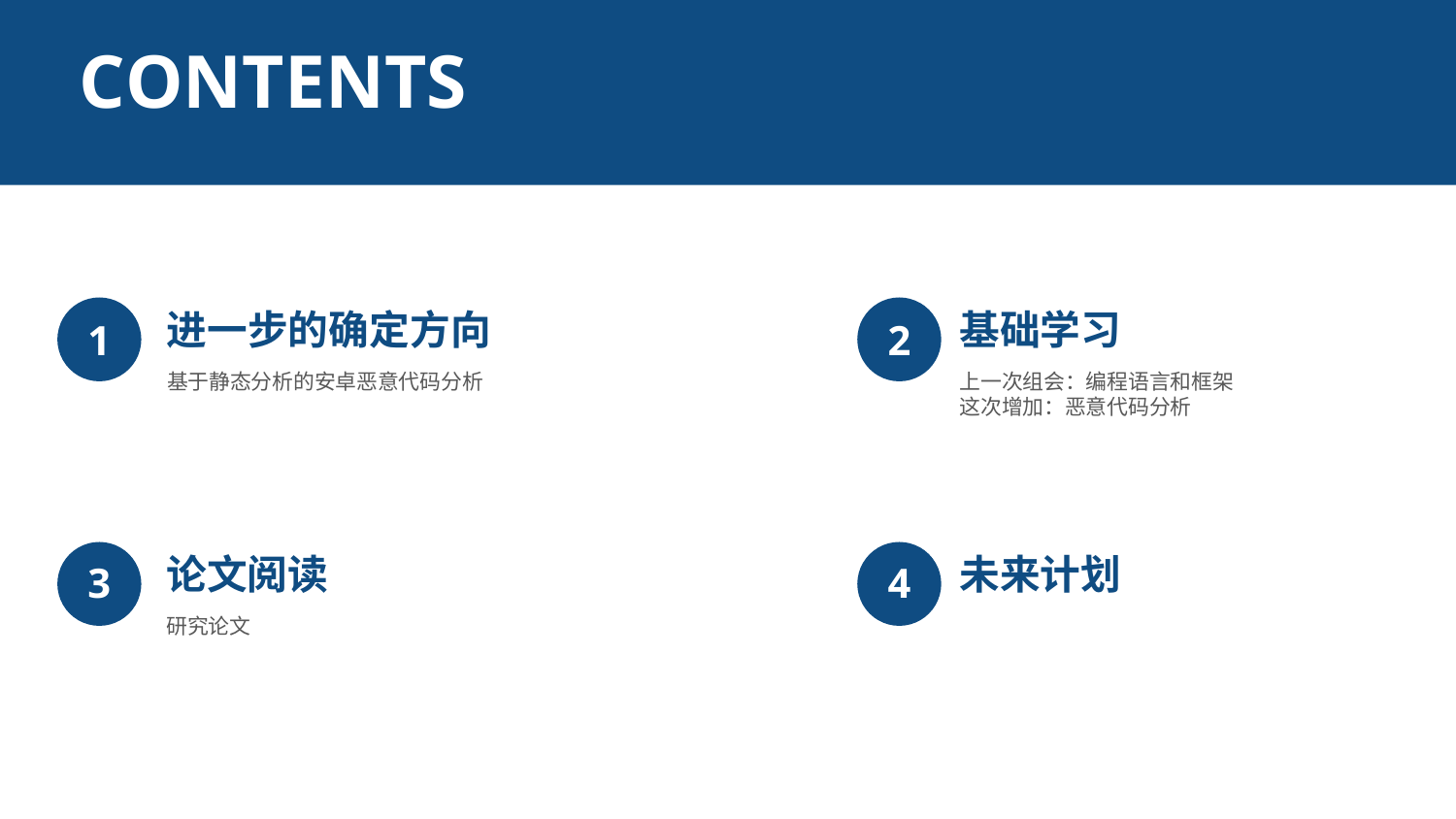

CONTENTS

进一步的确定方向

基础学习
1
2
基于静态分析的安卓恶意代码分析
上一次组会：编程语言和框架
这次增加：恶意代码分析

论文阅读
未来计划
3
4
研究论文